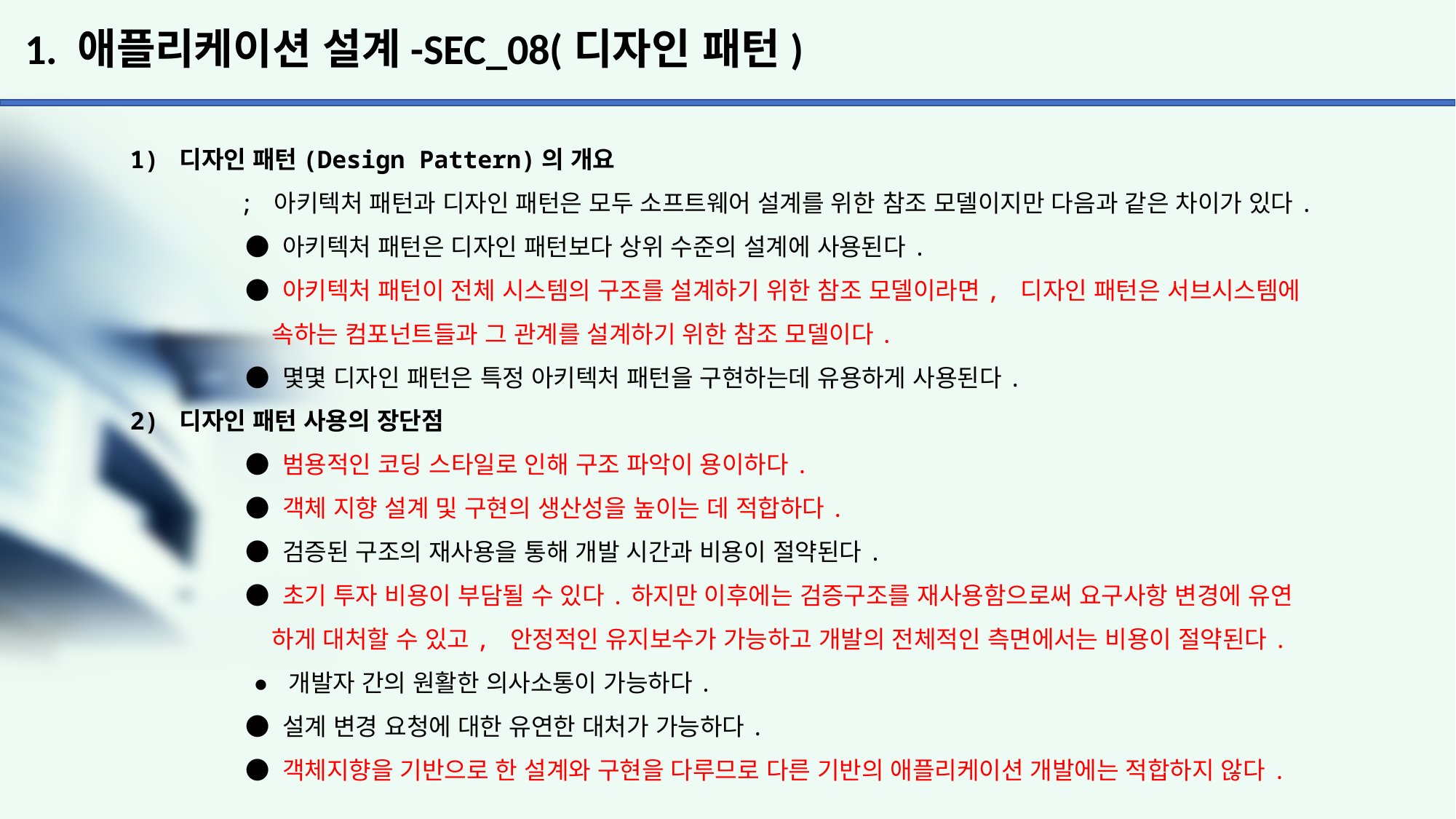

# 1. 애플리케이션 설계-SEC_08(디자인 패턴)
1) 디자인 패턴(Design Pattern)의 개요
	; 아키텍처 패턴과 디자인 패턴은 모두 소프트웨어 설계를 위한 참조 모델이지만 다음과 같은 차이가 있다.
	 ● 아키텍처 패턴은 디자인 패턴보다 상위 수준의 설계에 사용된다.
	 ● 아키텍처 패턴이 전체 시스템의 구조를 설계하기 위한 참조 모델이라면, 디자인 패턴은 서브시스템에
	    속하는 컴포넌트들과 그 관계를 설계하기 위한 참조 모델이다.
	 ● 몇몇 디자인 패턴은 특정 아키텍처 패턴을 구현하는데 유용하게 사용된다.
2) 디자인 패턴 사용의 장단점
	 ● 범용적인 코딩 스타일로 인해 구조 파악이 용이하다.
	 ● 객체 지향 설계 및 구현의 생산성을 높이는 데 적합하다.
	 ● 검증된 구조의 재사용을 통해 개발 시간과 비용이 절약된다.
	 ● 초기 투자 비용이 부담될 수 있다.하지만 이후에는 검증구조를 재사용함으로써 요구사항 변경에 유연
	    하게 대처할 수 있고, 안정적인 유지보수가 가능하고 개발의 전체적인 측면에서는 비용이 절약된다. 	 	 ● 개발자 간의 원활한 의사소통이 가능하다.
	 ● 설계 변경 요청에 대한 유연한 대처가 가능하다.
	 ● 객체지향을 기반으로 한 설계와 구현을 다루므로 다른 기반의 애플리케이션 개발에는 적합하지 않다.